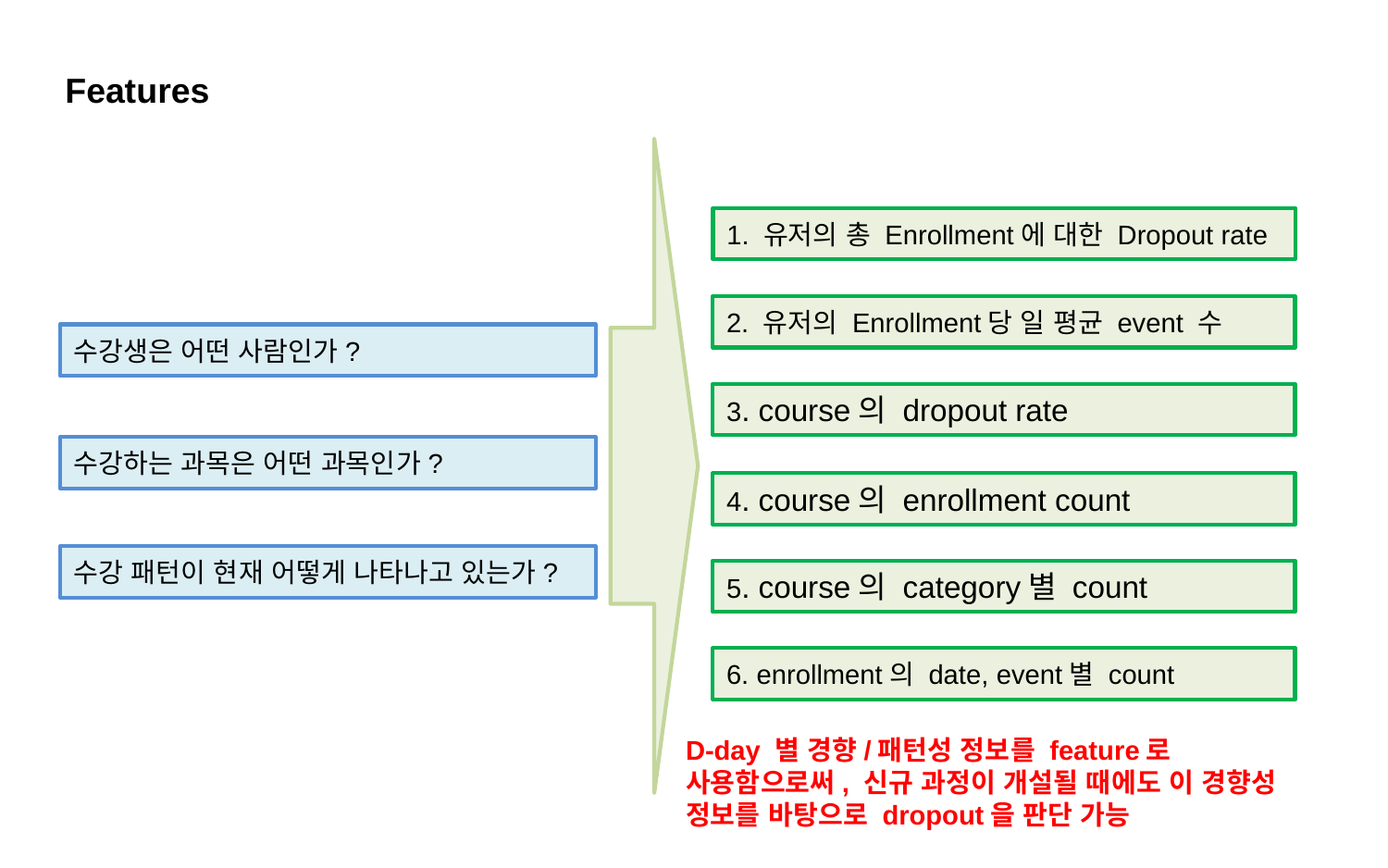

Features

1. 유저의 총 Enrollment에 대한 Dropout rate
2. 유저의 Enrollment당 일 평균 event 수
수강생은 어떤 사람인가?
3. course의 dropout rate
수강하는 과목은 어떤 과목인가?
4. course의 enrollment count
수강 패턴이 현재 어떻게 나타나고 있는가?
5. course의 category별 count
6. enrollment의 date, event별 count
D-day 별 경향/패턴성 정보를 feature로 사용함으로써, 신규 과정이 개설될 때에도 이 경향성 정보를 바탕으로 dropout을 판단 가능